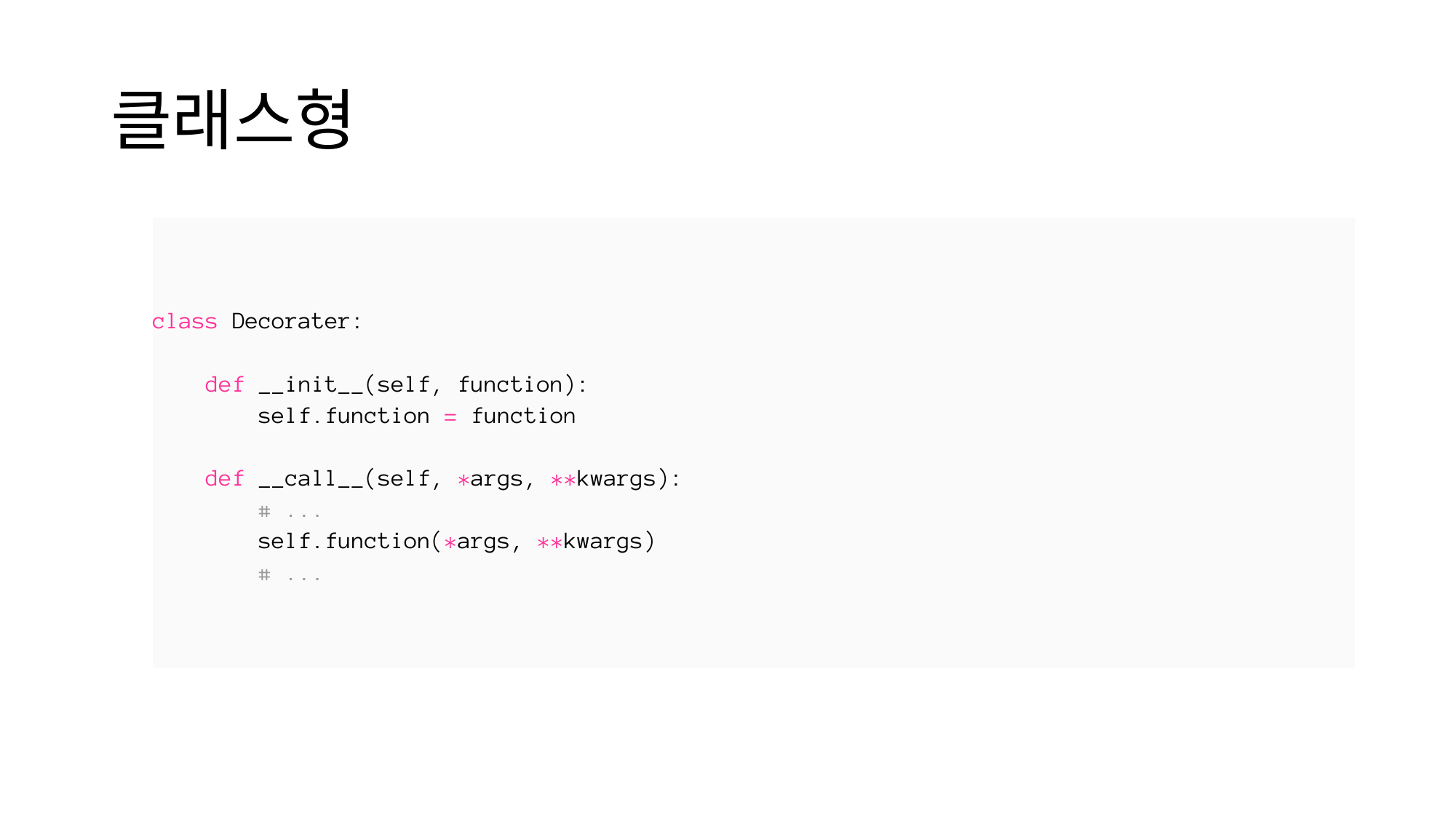

# 클래스형
| class Decorater:       def \_\_init\_\_(self, function):         self.function = function       def \_\_call\_\_(self, \*args, \*\*kwargs):         # ...         self.function(\*args, \*\*kwargs)         # ... |
| --- |